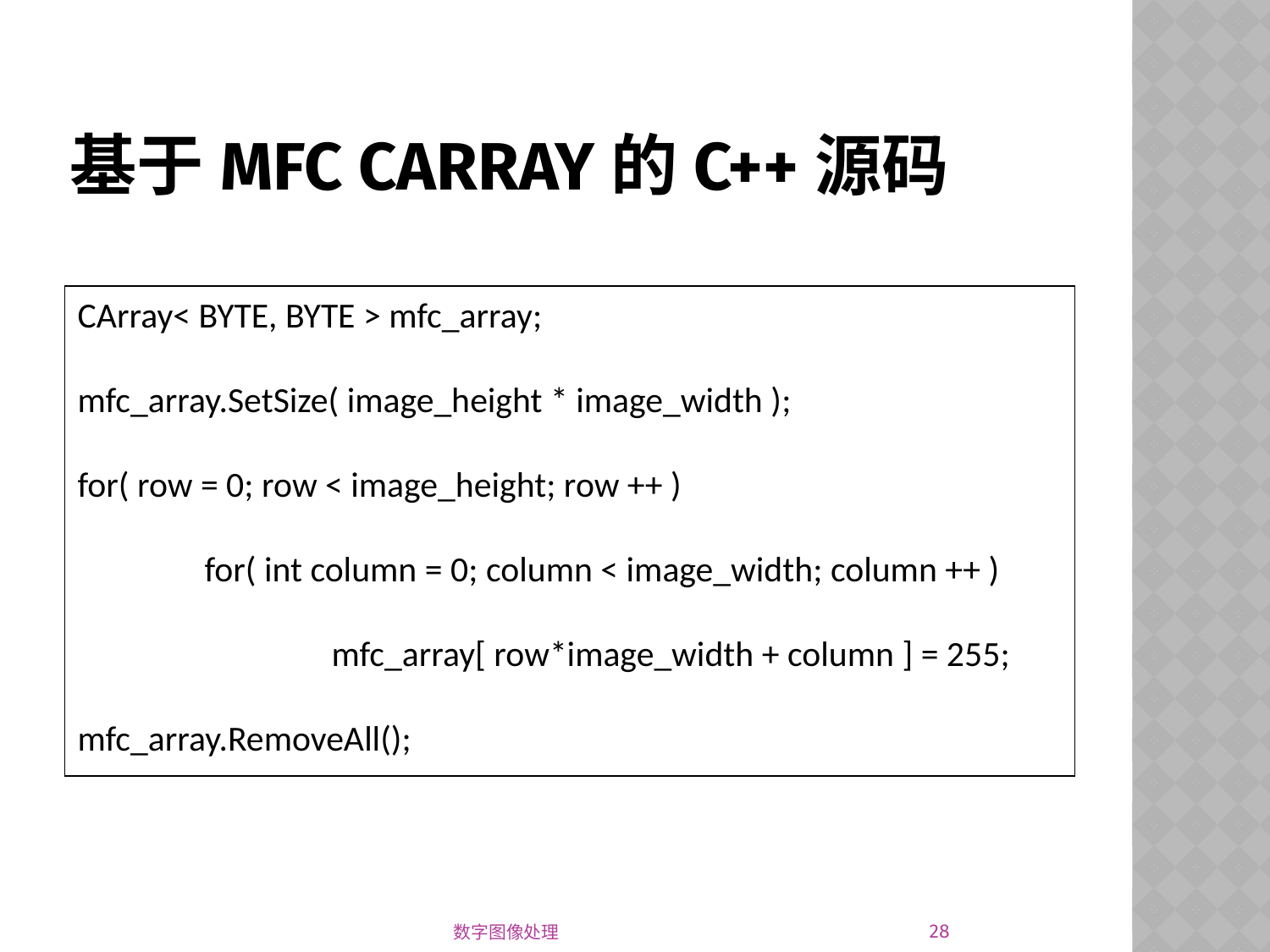

# 基于MFC CArray的C++源码
CArray< BYTE, BYTE > mfc_array;

mfc_array.SetSize( image_height * image_width );

for( row = 0; row < image_height; row ++ )

	for( int column = 0; column < image_width; column ++ )

		mfc_array[ row*image_width + column ] = 255;

mfc_array.RemoveAll();
28
数字图像处理